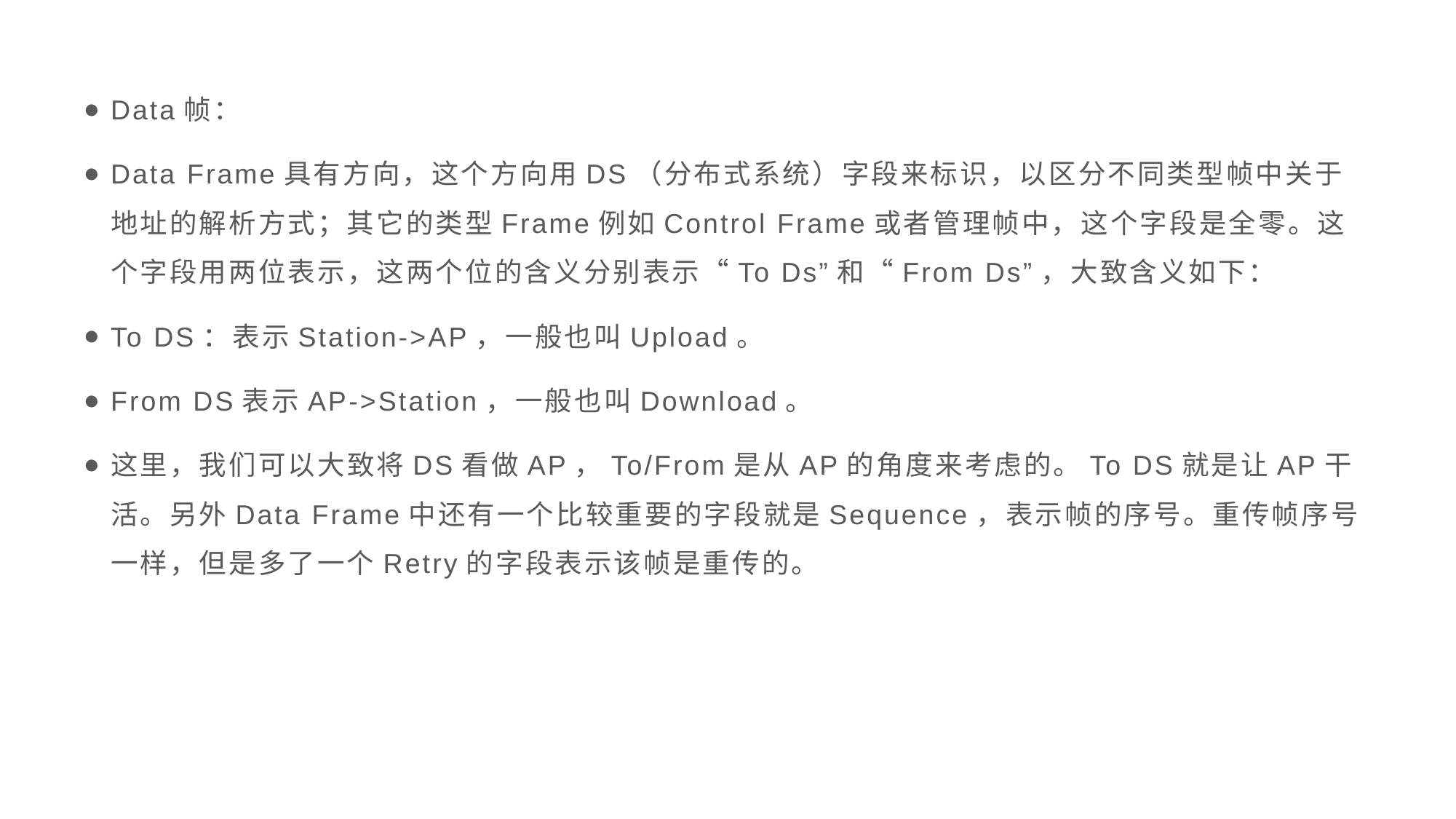

Data帧：
Data Frame具有方向，这个方向用DS（分布式系统）字段来标识，以区分不同类型帧中关于地址的解析方式；其它的类型Frame例如Control Frame或者管理帧中，这个字段是全零。这个字段用两位表示，这两个位的含义分别表示“To Ds”和“From Ds”，大致含义如下：
To DS：表示Station->AP，一般也叫Upload。
From DS表示AP->Station，一般也叫Download。
这里，我们可以大致将DS看做AP，To/From是从AP的角度来考虑的。To DS就是让AP干活。另外Data Frame中还有一个比较重要的字段就是Sequence，表示帧的序号。重传帧序号一样，但是多了一个Retry的字段表示该帧是重传的。